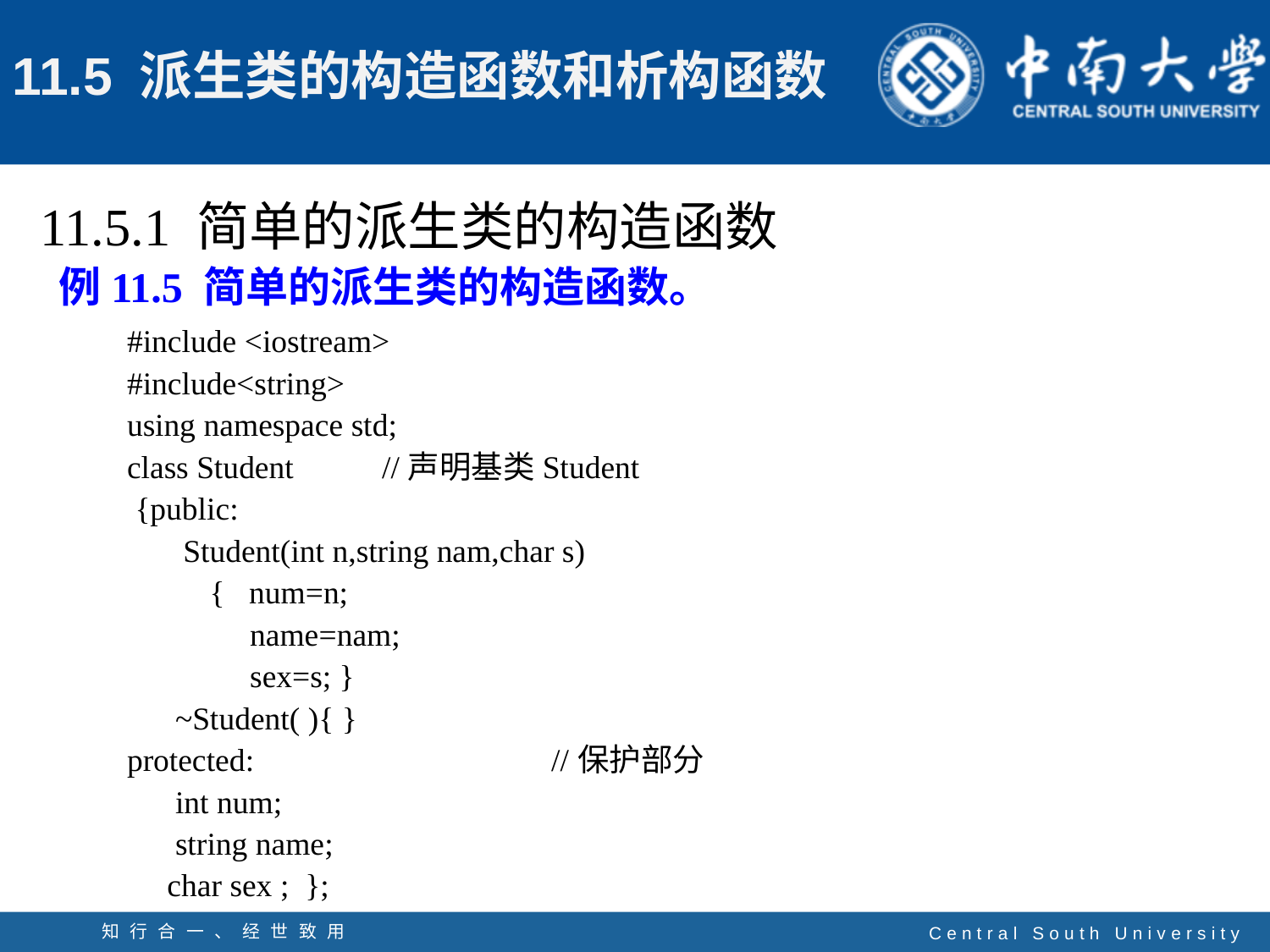

11.5.1 简单的派生类的构造函数
例11.5 简单的派生类的构造函数。
#include <iostream>
#include<string>
using namespace std;
class Student           //声明基类Student
 {public:
       Student(int n,string nam,char s)
{   num=n;
     name=nam;
     sex=s; }
      ~Student( ){ }
protected:                                     //保护部分
      int num;
      string name;
     char sex ;  };

知行合一、经世致用
自强不息 厚德载物
Central South University